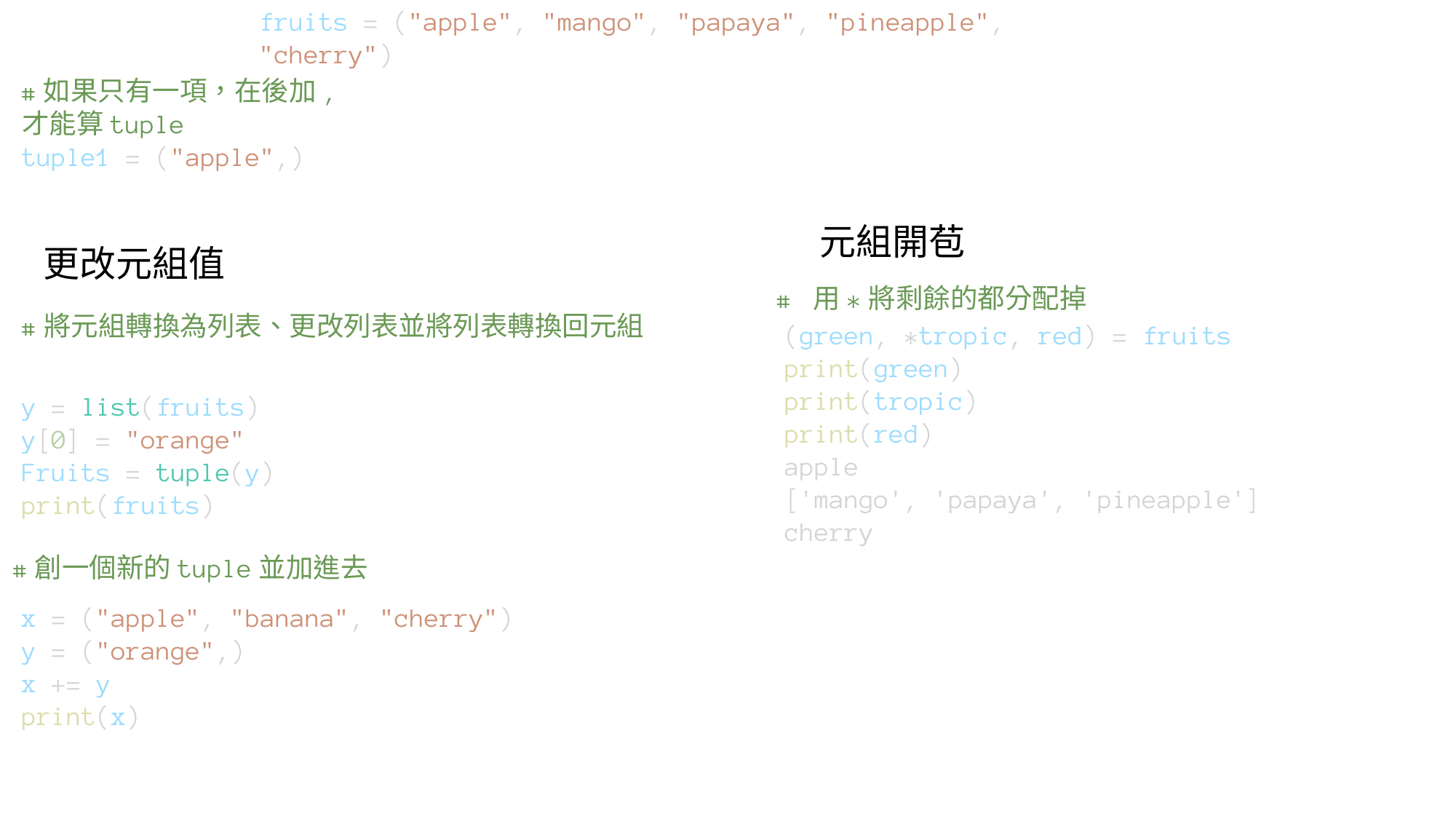

fruits = ("apple", "mango", "papaya", "pineapple", "cherry")
#如果只有一項，在後加,才能算tuple
tuple1 = ("apple",)

元組開苞
更改元組值
# 用*將剩餘的都分配掉
#將元組轉換為列表、更改列表並將列表轉換回元組
(green, *tropic, red) = fruits
print(green)
print(tropic)
print(red)
apple
['mango', 'papaya', 'pineapple']
cherry
y = list(fruits)
y[0] = "orange"
Fruits = tuple(y)
print(fruits)
#創一個新的tuple並加進去
x = ("apple", "banana", "cherry")
y = ("orange",)
x += y
print(x)